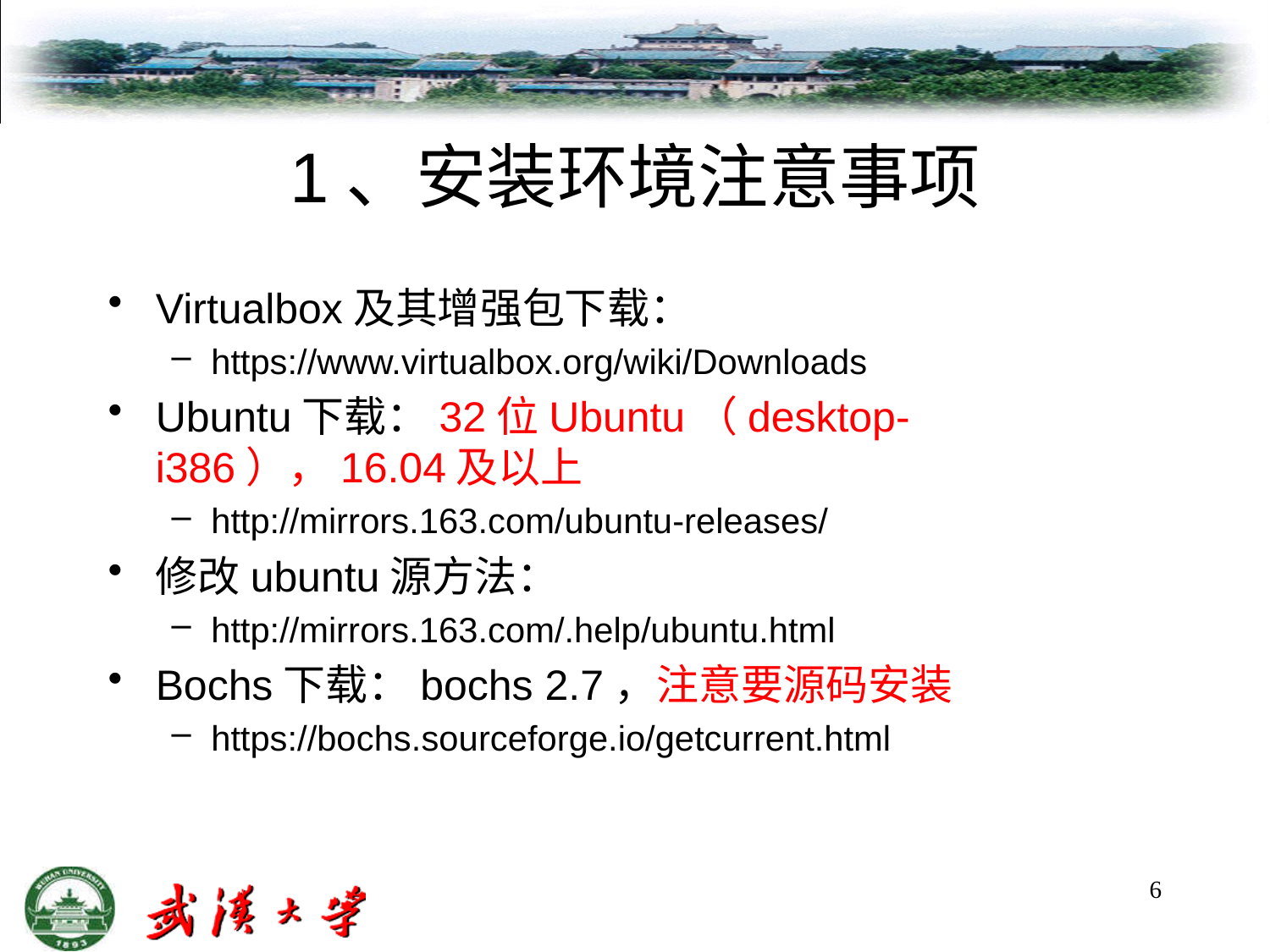

# 1、安装环境注意事项
Virtualbox及其增强包下载：
https://www.virtualbox.org/wiki/Downloads
Ubuntu下载：32位Ubuntu（desktop-i386），16.04及以上
http://mirrors.163.com/ubuntu-releases/
修改ubuntu源方法：
http://mirrors.163.com/.help/ubuntu.html
Bochs下载：bochs 2.7，注意要源码安装
https://bochs.sourceforge.io/getcurrent.html

6